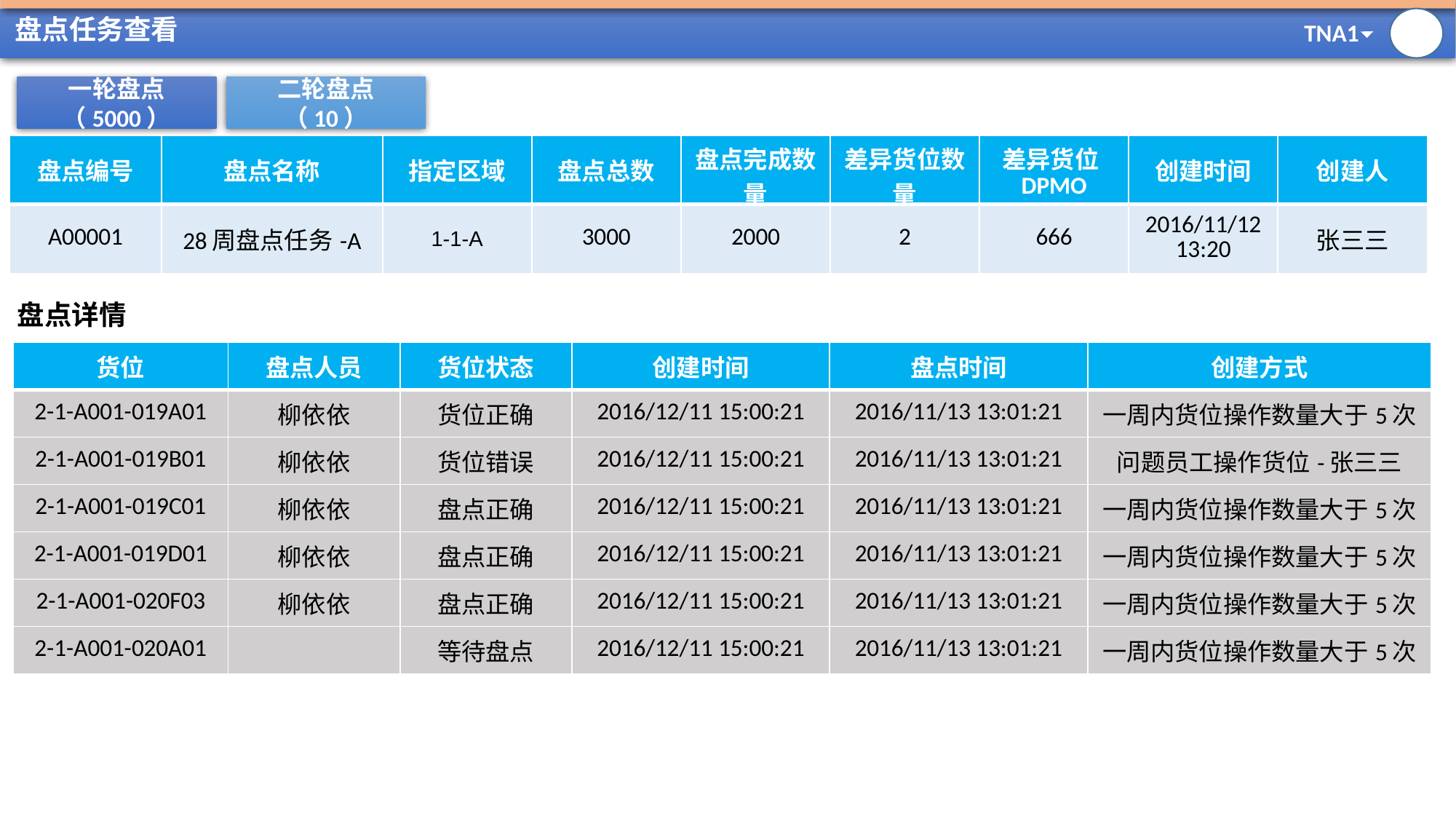

# 盘点任务查看
一轮盘点（5000）
二轮盘点（10）
| 盘点编号 | 盘点名称 | 指定区域 | 盘点总数 | 盘点完成数量 | 差异货位数量 | 差异货位DPMO | 创建时间 | 创建人 |
| --- | --- | --- | --- | --- | --- | --- | --- | --- |
| A00001 | 28周盘点任务-A | 1-1-A | 3000 | 2000 | 2 | 666 | 2016/11/12 13:20 | 张三三 |
盘点详情
| 货位 | 盘点人员 | 货位状态 | 创建时间 | 盘点时间 | 创建方式 |
| --- | --- | --- | --- | --- | --- |
| 2-1-A001-019A01 | 柳依依 | 货位正确 | 2016/12/11 15:00:21 | 2016/11/13 13:01:21 | 一周内货位操作数量大于5次 |
| 2-1-A001-019B01 | 柳依依 | 货位错误 | 2016/12/11 15:00:21 | 2016/11/13 13:01:21 | 问题员工操作货位-张三三 |
| 2-1-A001-019C01 | 柳依依 | 盘点正确 | 2016/12/11 15:00:21 | 2016/11/13 13:01:21 | 一周内货位操作数量大于5次 |
| 2-1-A001-019D01 | 柳依依 | 盘点正确 | 2016/12/11 15:00:21 | 2016/11/13 13:01:21 | 一周内货位操作数量大于5次 |
| 2-1-A001-020F03 | 柳依依 | 盘点正确 | 2016/12/11 15:00:21 | 2016/11/13 13:01:21 | 一周内货位操作数量大于5次 |
| 2-1-A001-020A01 |  | 等待盘点 | 2016/12/11 15:00:21 | 2016/11/13 13:01:21 | 一周内货位操作数量大于5次 |